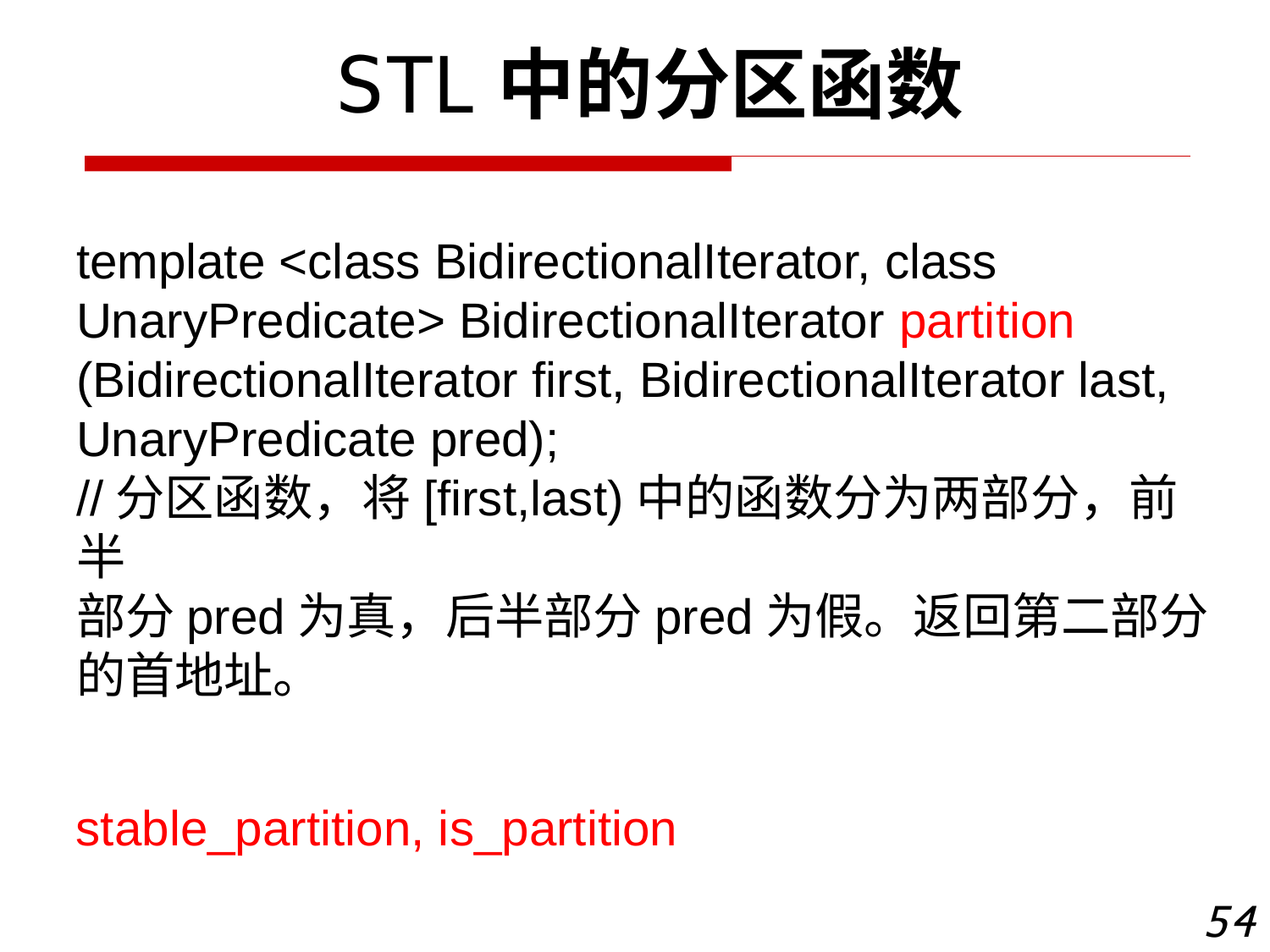

STL中的分区函数
template <class BidirectionalIterator, class UnaryPredicate> BidirectionalIterator partition (BidirectionalIterator first, BidirectionalIterator last, UnaryPredicate pred);
//分区函数，将[first,last)中的函数分为两部分，前半
部分pred为真，后半部分pred为假。返回第二部分的首地址。
stable_partition, is_partition
54